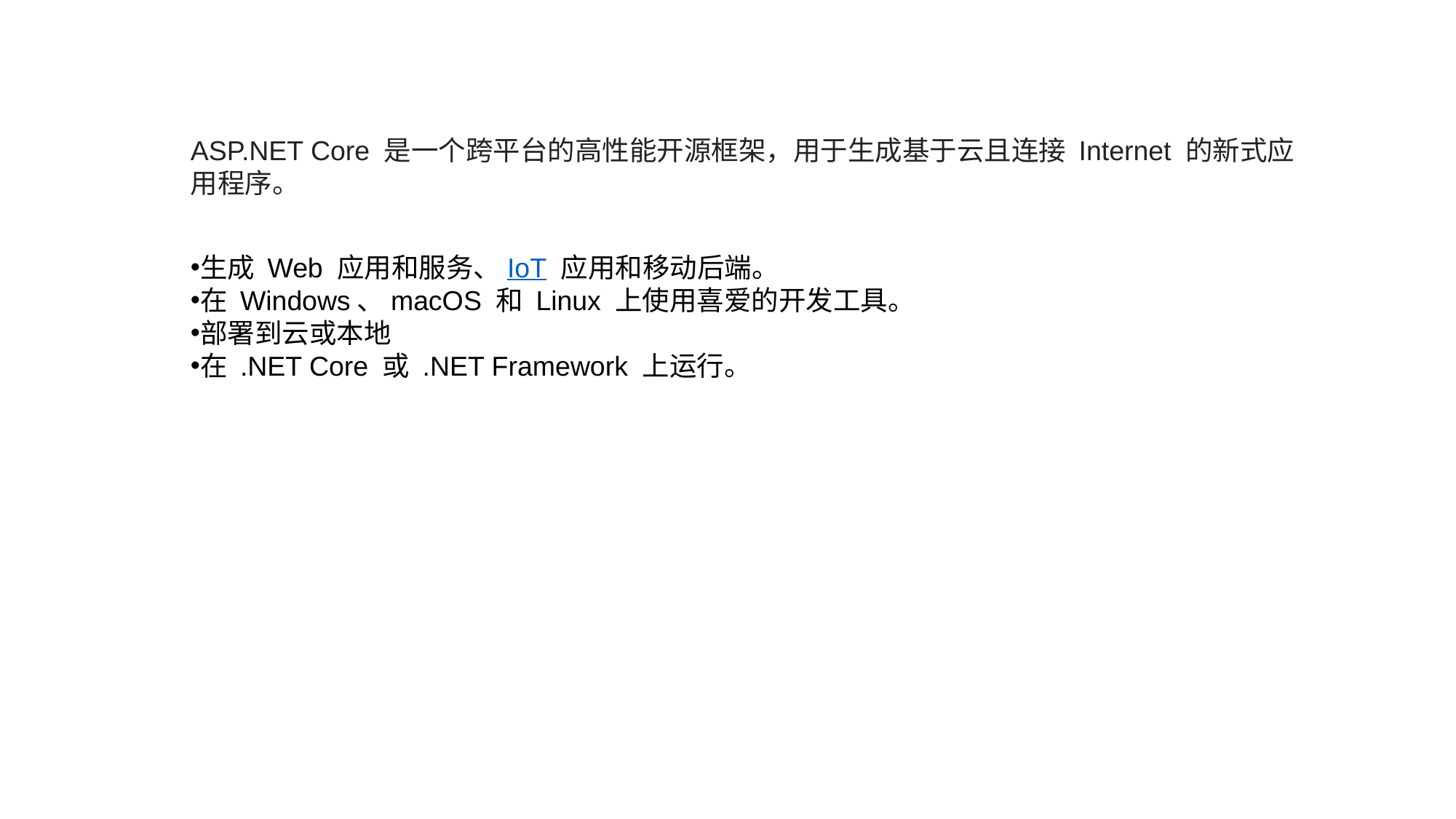

ASP.NET Core 是一个跨平台的高性能开源框架，用于生成基于云且连接 Internet 的新式应用程序。
生成 Web 应用和服务、IoT 应用和移动后端。
在 Windows、macOS 和 Linux 上使用喜爱的开发工具。
部署到云或本地
在 .NET Core 或 .NET Framework 上运行。